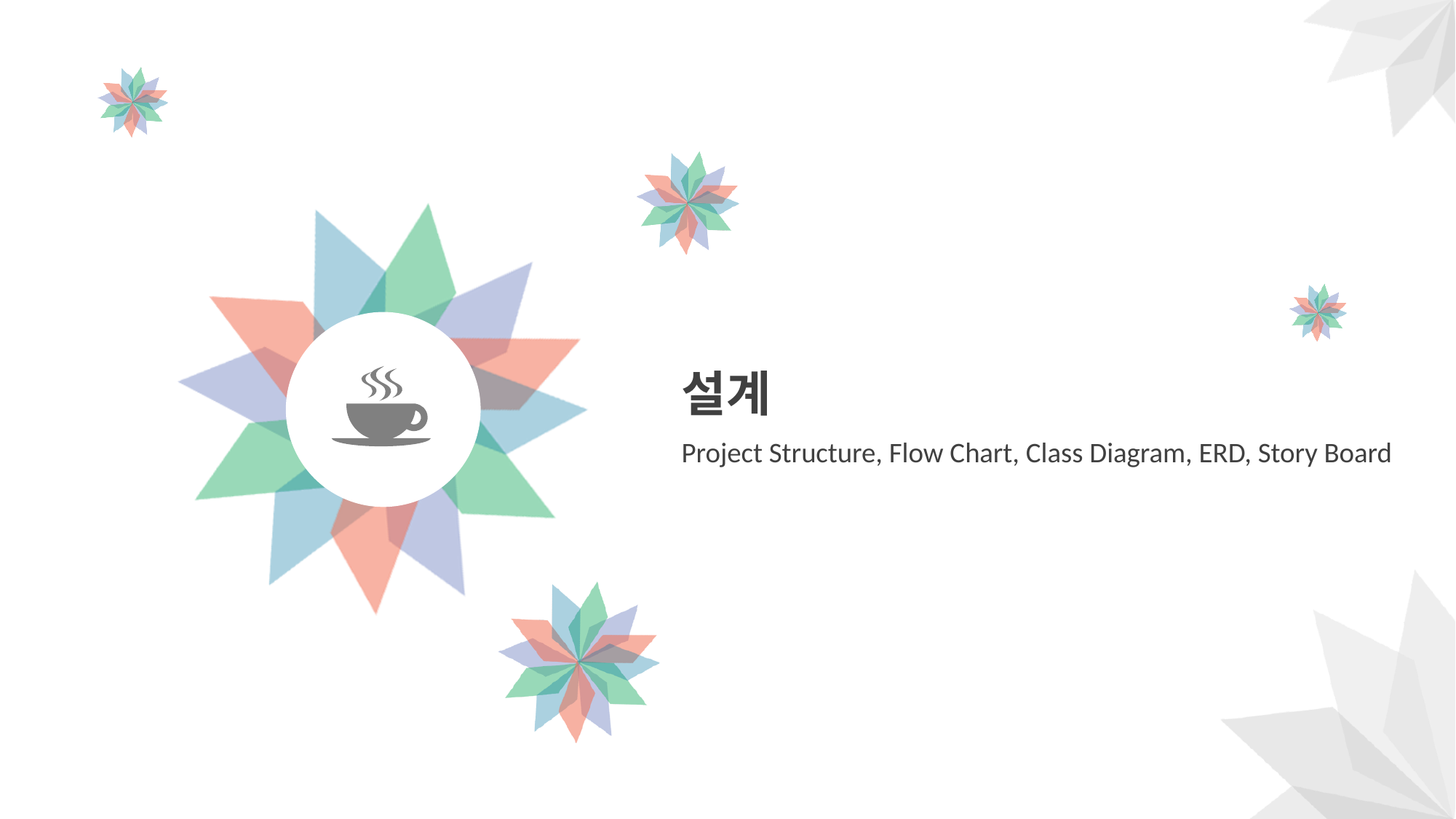

설계

Project Structure, Flow Chart, Class Diagram, ERD, Story Board